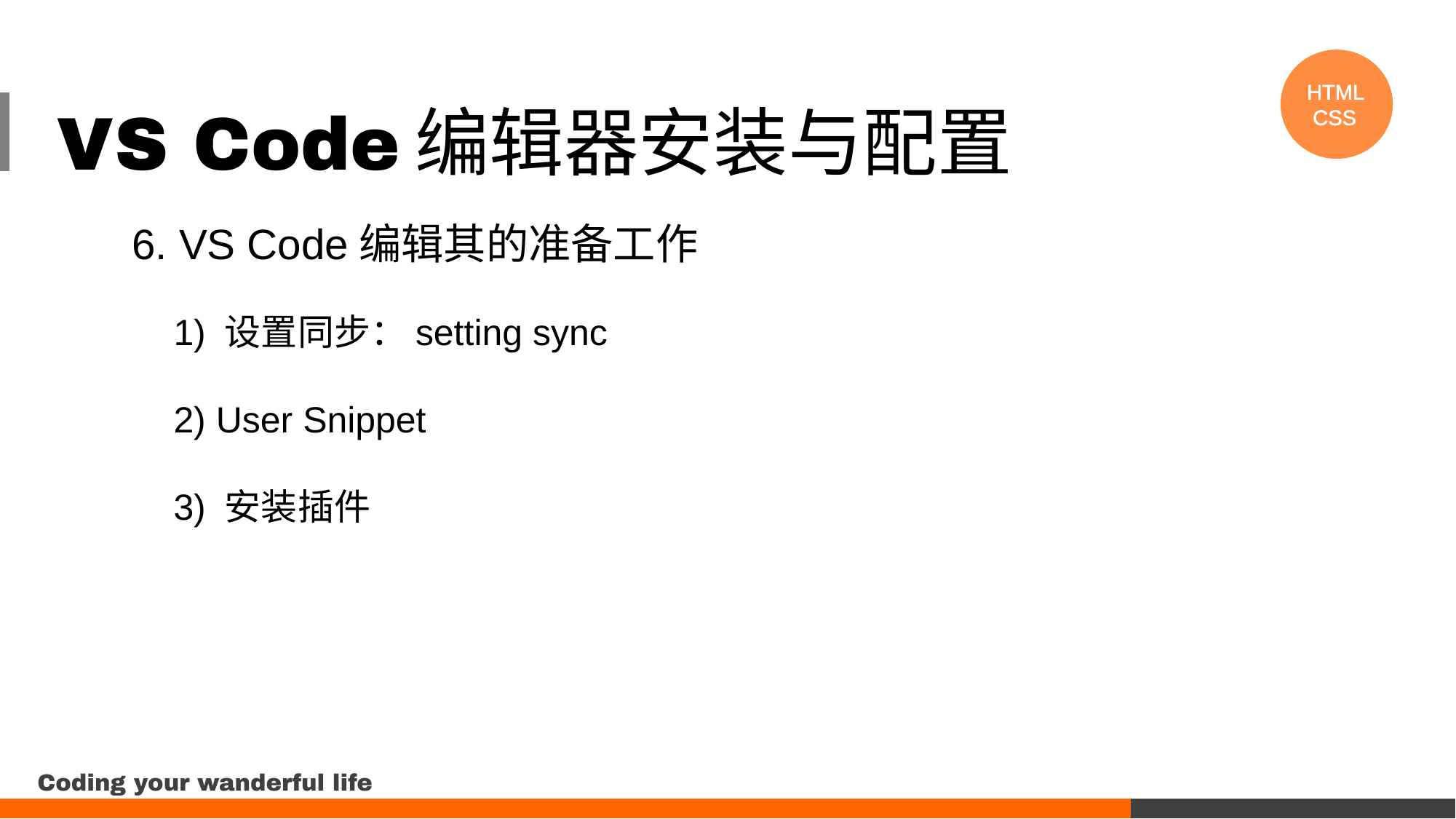

# VS Code编辑器安装与配置

 HTML
  CSS

6. VS Code编辑其的准备工作
1) 设置同步：setting sync

2) User Snippet

3) 安装插件

Coding your wanderful life